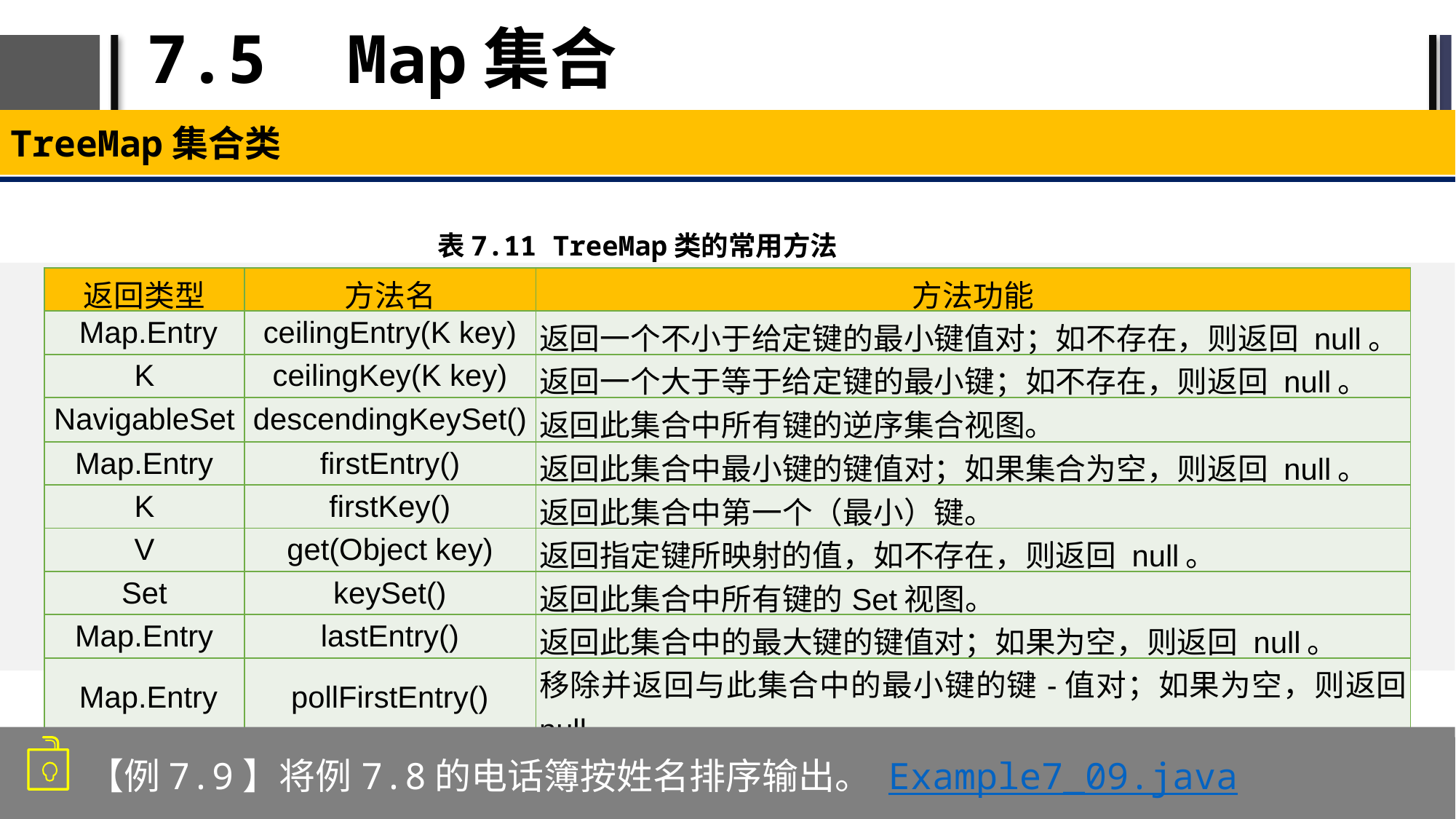

# 7.5  Map集合
TreeMap集合类

表7.11 TreeMap类的常用方法

| 返回类型 | 方法名 | 方法功能 |
| --- | --- | --- |
| Map.Entry | ceilingEntry(K key) | 返回一个不小于给定键的最小键值对；如不存在，则返回 null。 |
| K | ceilingKey(K key) | 返回一个大于等于给定键的最小键；如不存在，则返回 null。 |
| NavigableSet | descendingKeySet() | 返回此集合中所有键的逆序集合视图。 |
| Map.Entry | firstEntry() | 返回此集合中最小键的键值对；如果集合为空，则返回 null。 |
| K | firstKey() | 返回此集合中第一个（最小）键。 |
| V | get(Object key) | 返回指定键所映射的值，如不存在，则返回 null。 |
| Set | keySet() | 返回此集合中所有键的Set视图。 |
| Map.Entry | lastEntry() | 返回此集合中的最大键的键值对；如果为空，则返回 null。 |
| Map.Entry | pollFirstEntry() | 移除并返回与此集合中的最小键的键-值对；如果为空，则返回 null。 |

【例7.9】将例7.8的电话簿按姓名排序输出。 Example7_09.java